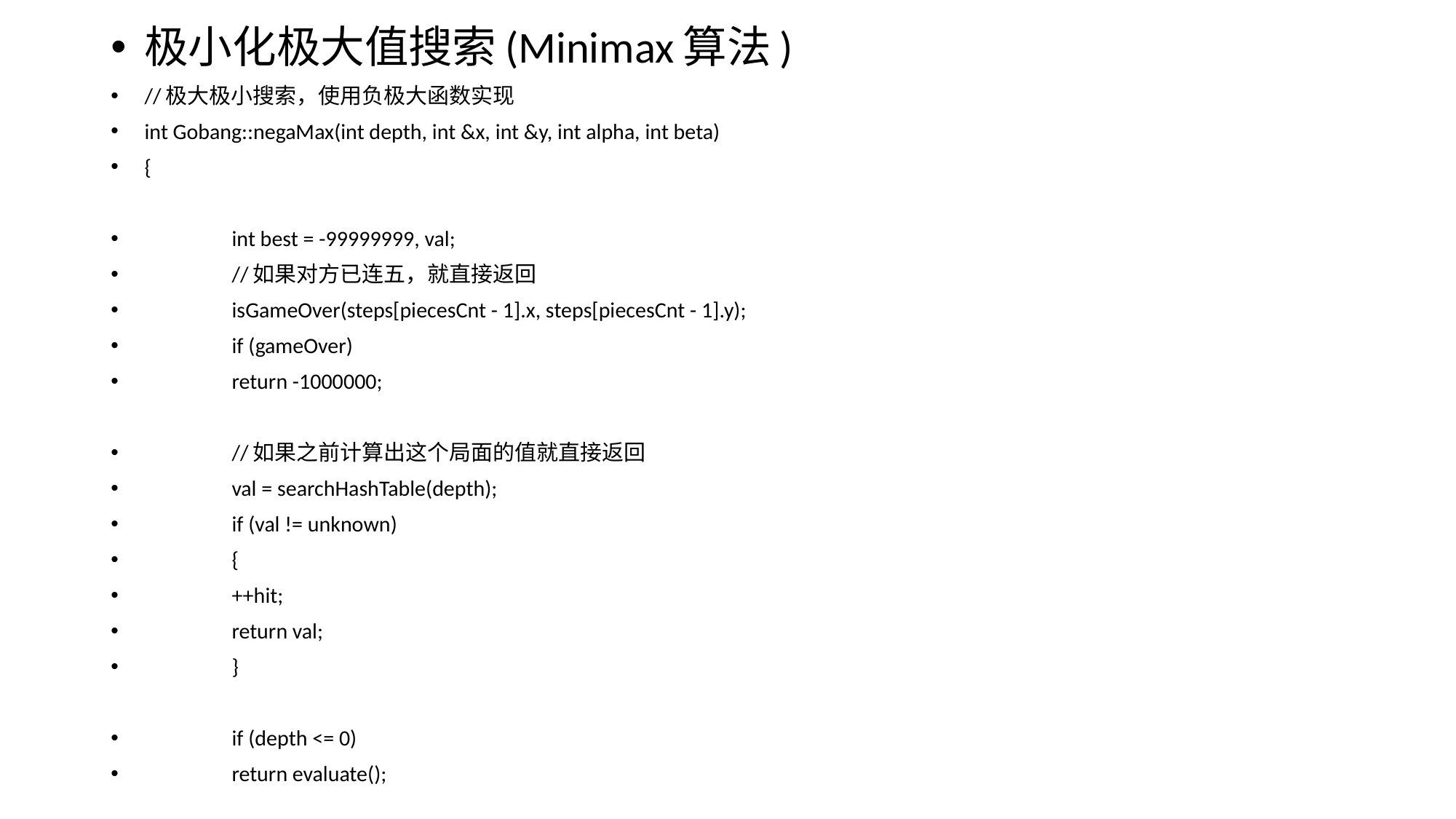

极小化极大值搜索(Minimax算法)
//极大极小搜索，使用负极大函数实现
int Gobang::negaMax(int depth, int &x, int &y, int alpha, int beta)
{

	int best = -99999999, val;
	//如果对方已连五，就直接返回
	isGameOver(steps[piecesCnt - 1].x, steps[piecesCnt - 1].y);
	if (gameOver)
		return -1000000;

	//如果之前计算出这个局面的值就直接返回
	val = searchHashTable(depth);
	if (val != unknown)
	{
		++hit;
		return val;
	}

	if (depth <= 0)
		return evaluate();